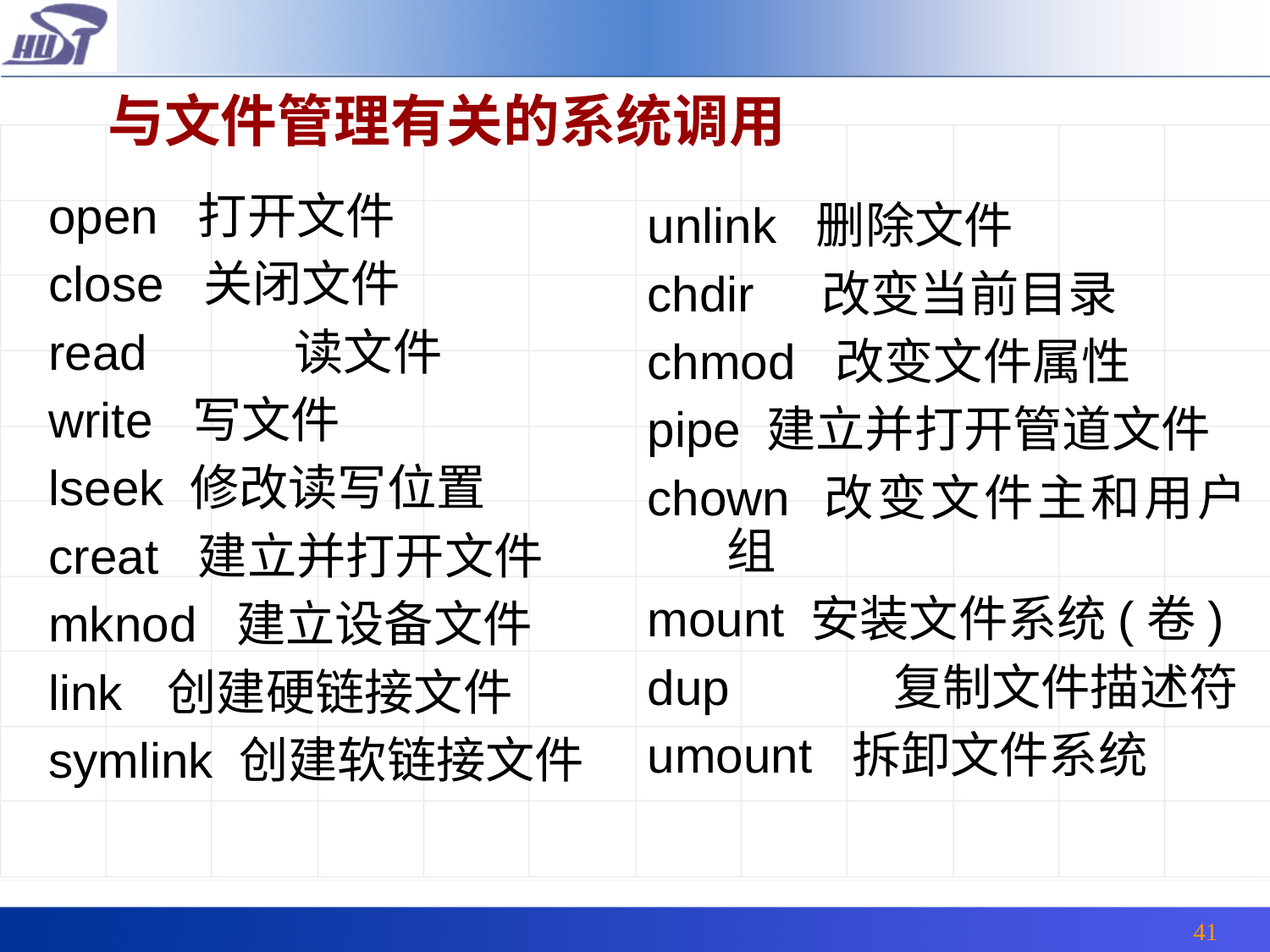

与文件管理有关的系统调用
open  打开文件
close  关闭文件
read	  读文件
write  写文件
lseek 修改读写位置
creat  建立并打开文件
mknod  建立设备文件
link	  创建硬链接文件
symlink 创建软链接文件
unlink  删除文件
chdir    改变当前目录
chmod  改变文件属性
pipe 建立并打开管道文件
chown 改变文件主和用户组
mount 安装文件系统(卷)
dup	  复制文件描述符
umount  拆卸文件系统
41